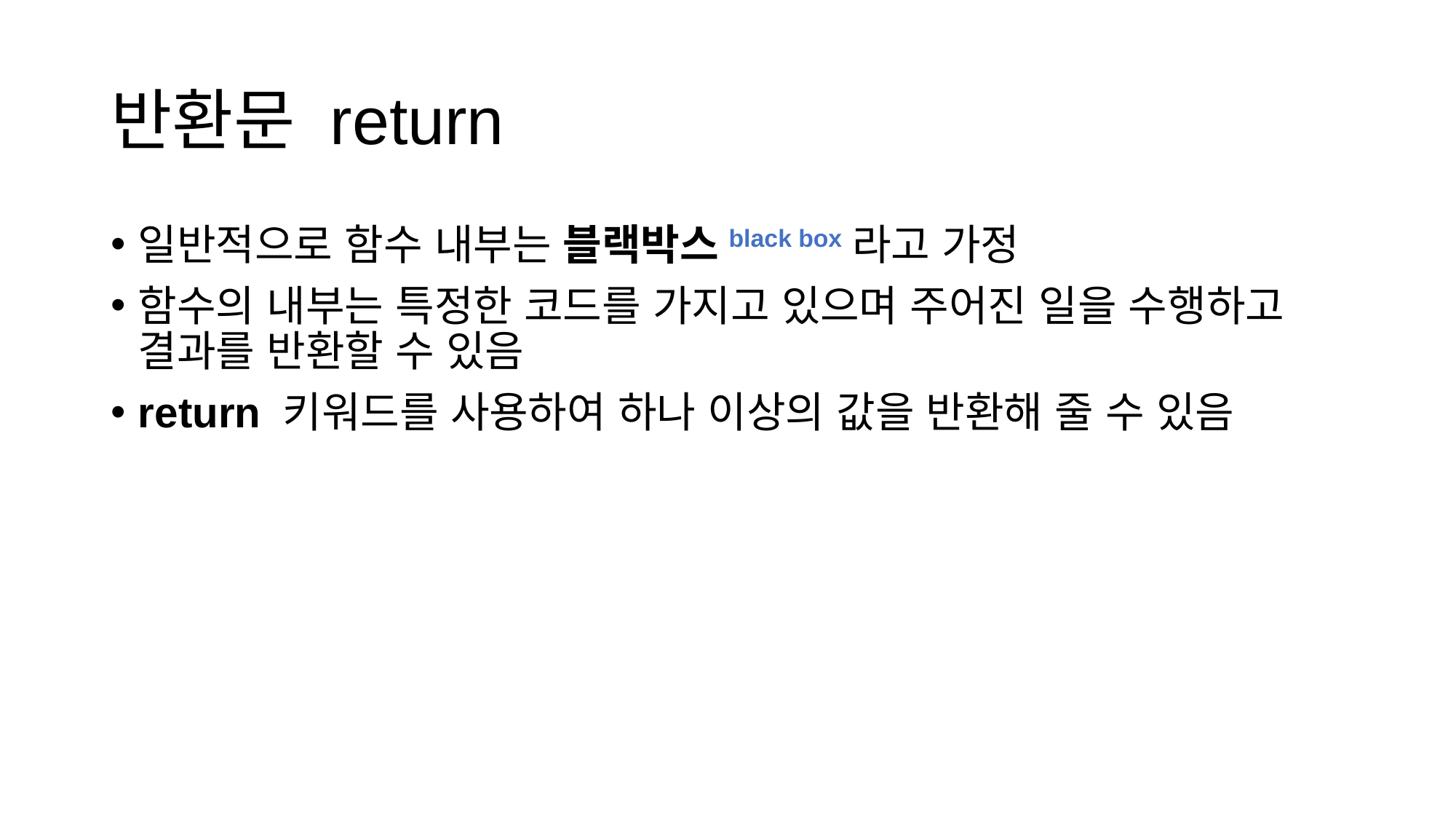

# 반환문 return
일반적으로 함수 내부는 블랙박스black box라고 가정
함수의 내부는 특정한 코드를 가지고 있으며 주어진 일을 수행하고 결과를 반환할 수 있음
return 키워드를 사용하여 하나 이상의 값을 반환해 줄 수 있음